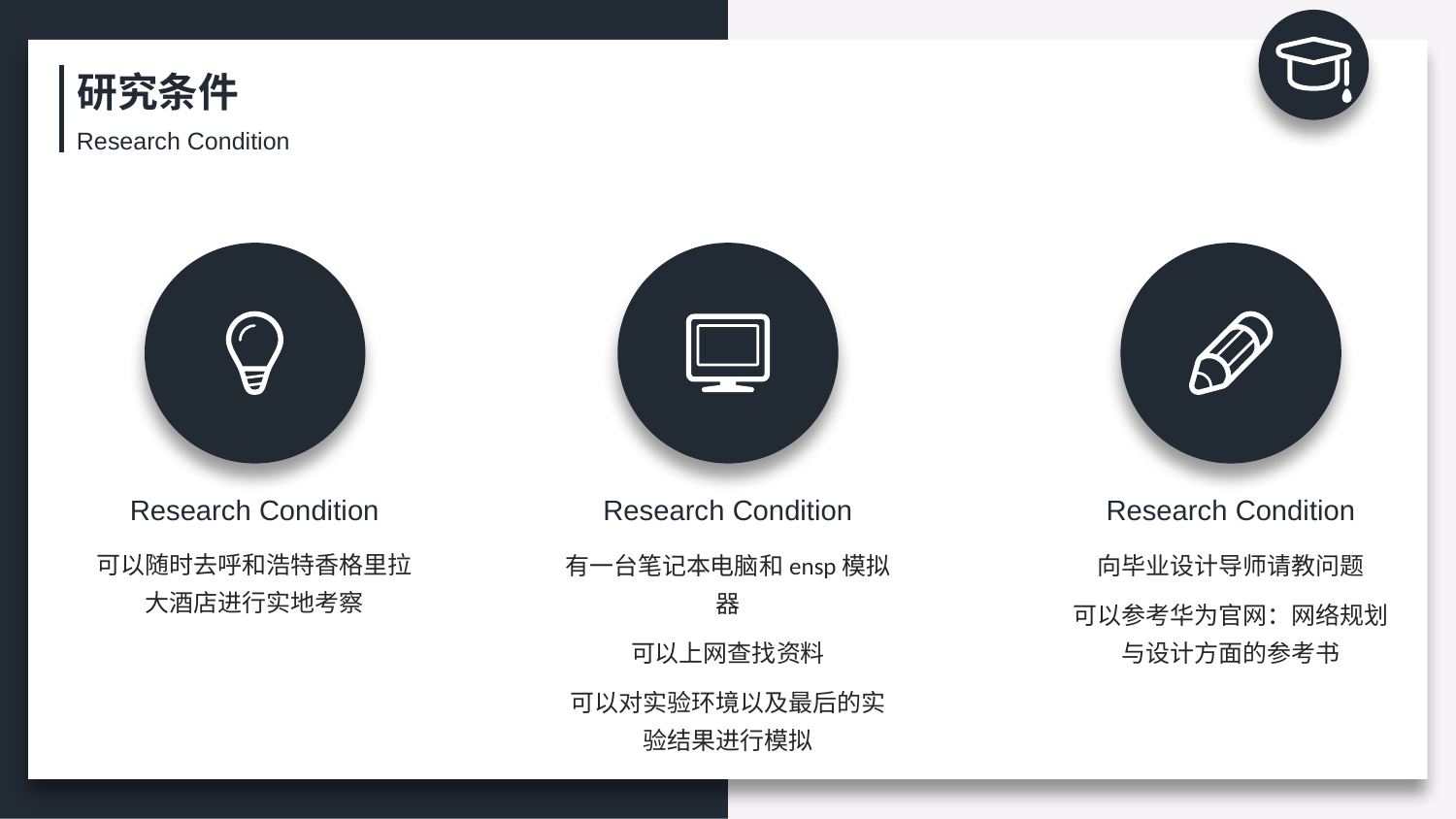

研究条件
Research Condition

Research Condition
Research Condition
Research Condition
可以随时去呼和浩特香格里拉大酒店进行实地考察
有一台笔记本电脑和ensp模拟器
可以上网查找资料
可以对实验环境以及最后的实验结果进行模拟
向毕业设计导师请教问题
可以参考华为官网：网络规划与设计方面的参考书